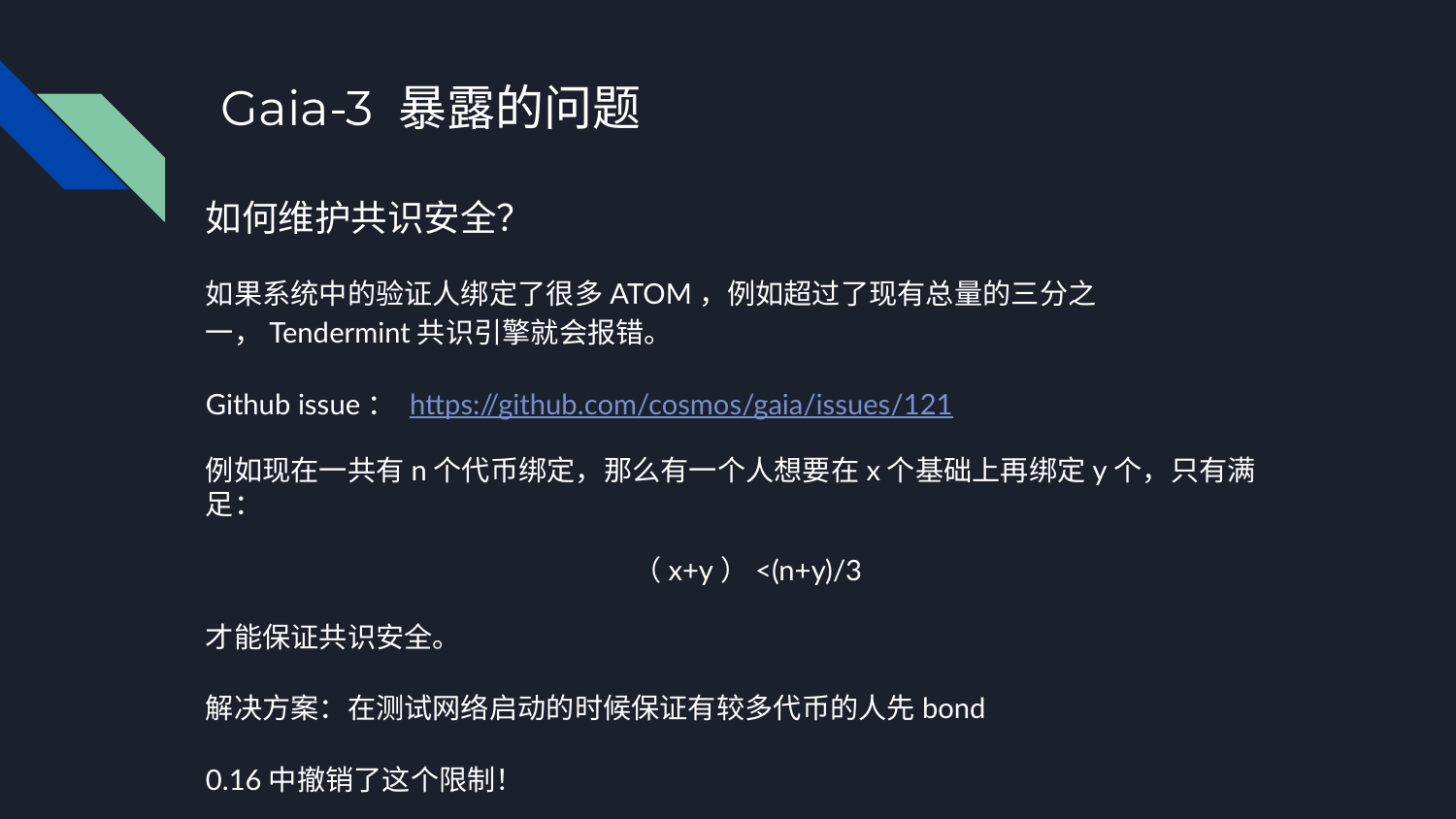

# Gaia-3 暴露的问题

如何维护共识安全？
如果系统中的验证人绑定了很多ATOM，例如超过了现有总量的三分之一，Tendermint共识引擎就会报错。
Github issue： https://github.com/cosmos/gaia/issues/121
例如现在一共有n个代币绑定，那么有一个人想要在x个基础上再绑定y个，只有满足：
（x+y）<(n+y)/3
才能保证共识安全。
解决方案：在测试网络启动的时候保证有较多代币的人先bond
0.16中撤销了这个限制！